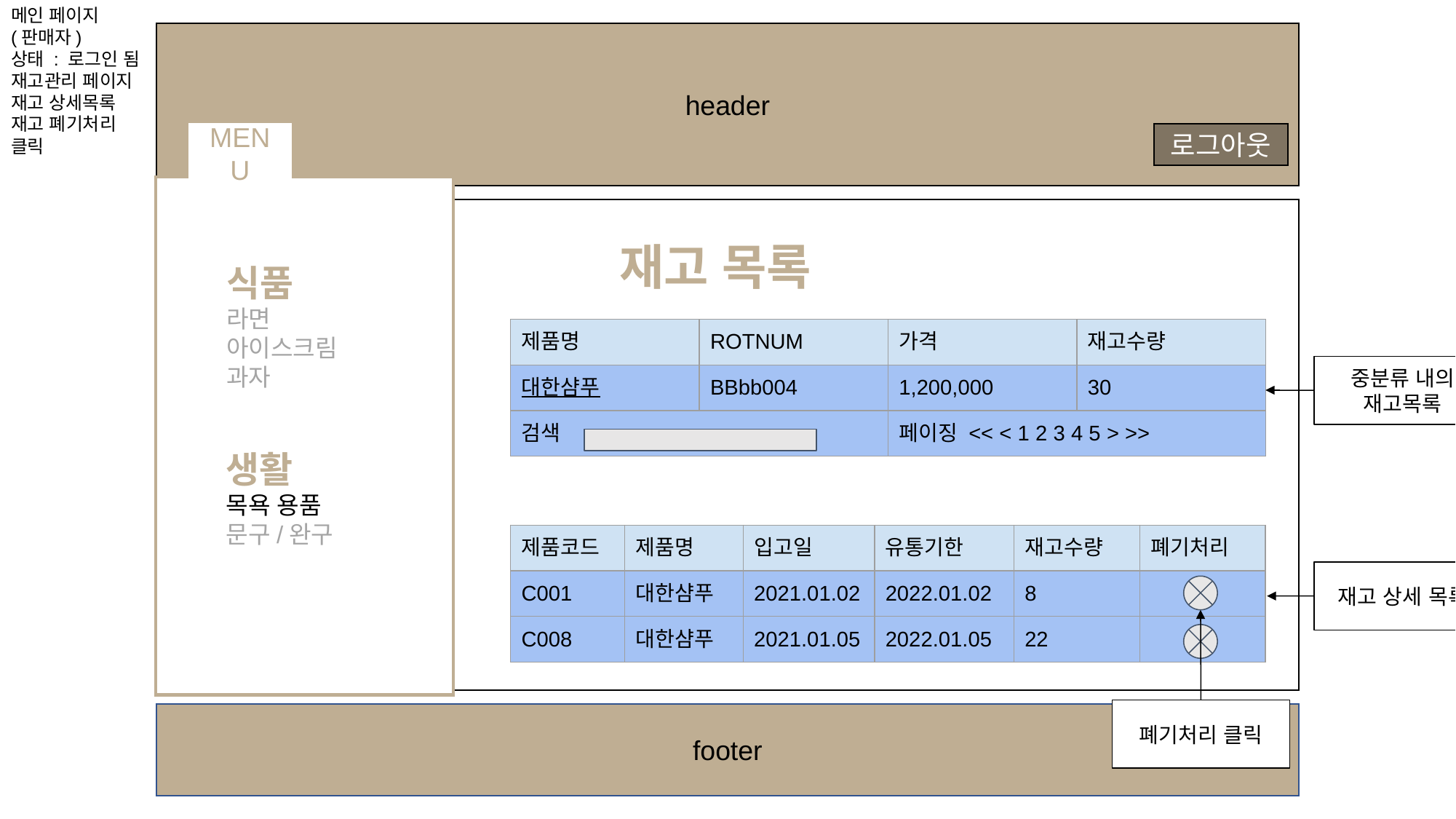

메인 페이지
(판매자)
상태 : 로그인 됨
재고관리 페이지
재고 상세목록
재고 폐기처리 클릭
header
로그아웃
MENU

식품
라면
아이스크림
과자

재고 목록
| 제품명 | ROTNUM | 가격 | 재고수량 |
| --- | --- | --- | --- |
| 대한샴푸 | BBbb004 | 1,200,000 | 30 |
| 검색 |  | 페이징 << < 1 2 3 4 5 > >> |  |
중분류 내의 재고목록

생활
목욕 용품
문구/완구

| 제품코드 | 제품명 | 입고일 | 유통기한 | 재고수량 | 폐기처리 |
| --- | --- | --- | --- | --- | --- |
| C001 | 대한샴푸 | 2021.01.02 | 2022.01.02 | 8 | X |
| C008 | 대한샴푸 | 2021.01.05 | 2022.01.05 | 22 | X |
재고 상세 목록

폐기처리 클릭
footer